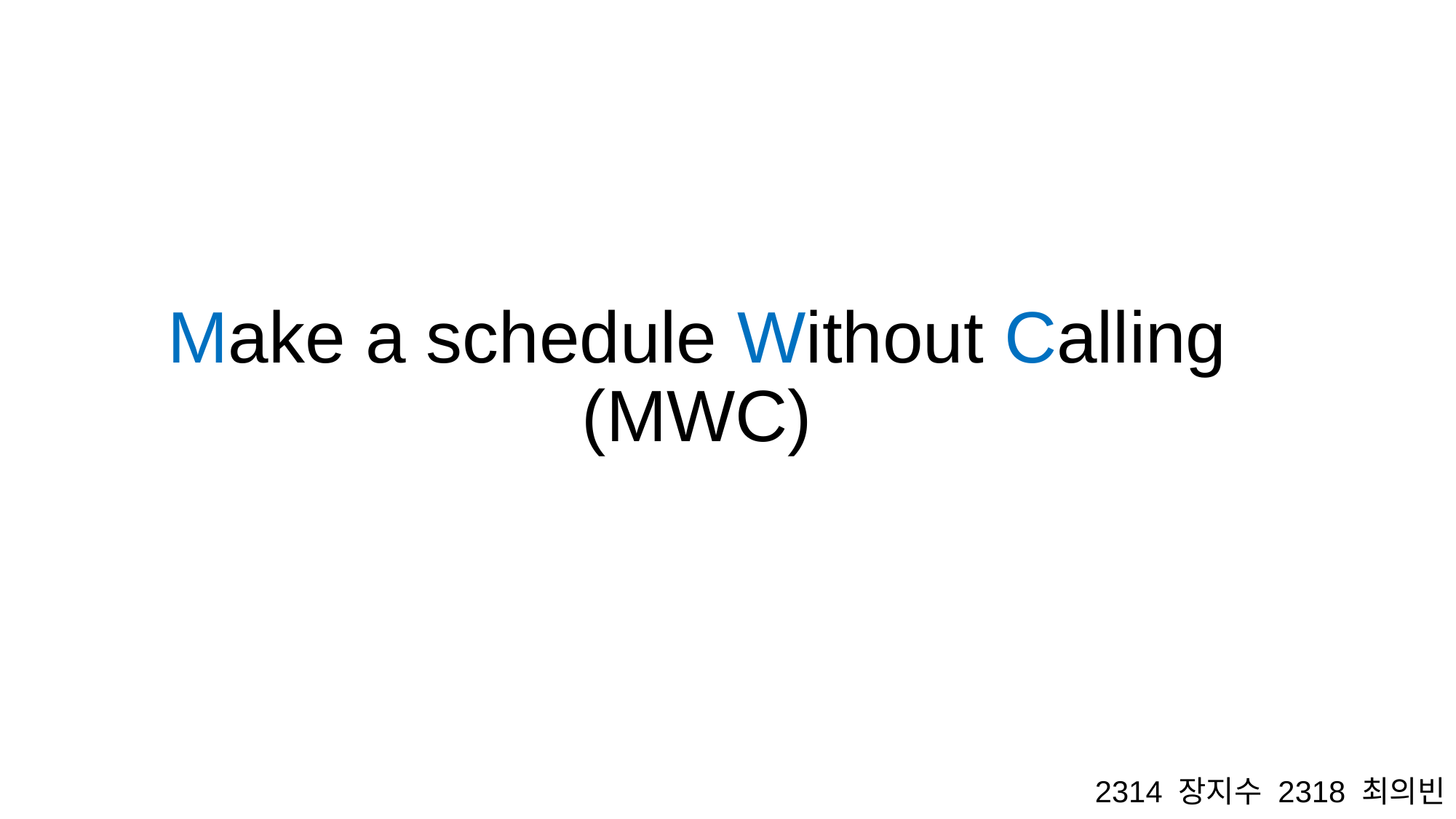

# Make a schedule Without Calling (MWC)
2314 장지수 2318 최의빈